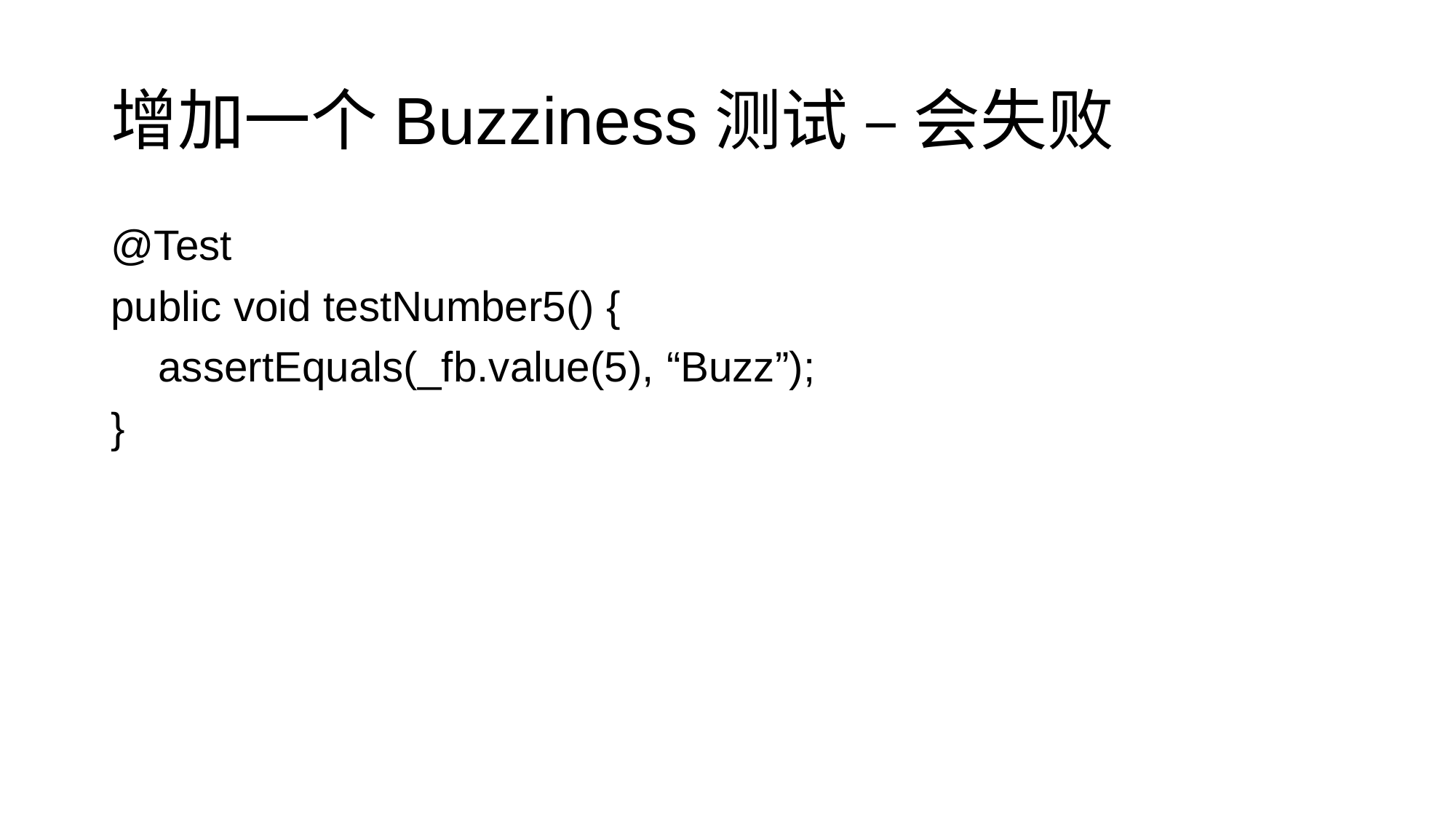

# 增加一个Buzziness测试 – 会失败
@Test
public void testNumber5() {
    assertEquals(_fb.value(5), “Buzz”);
}